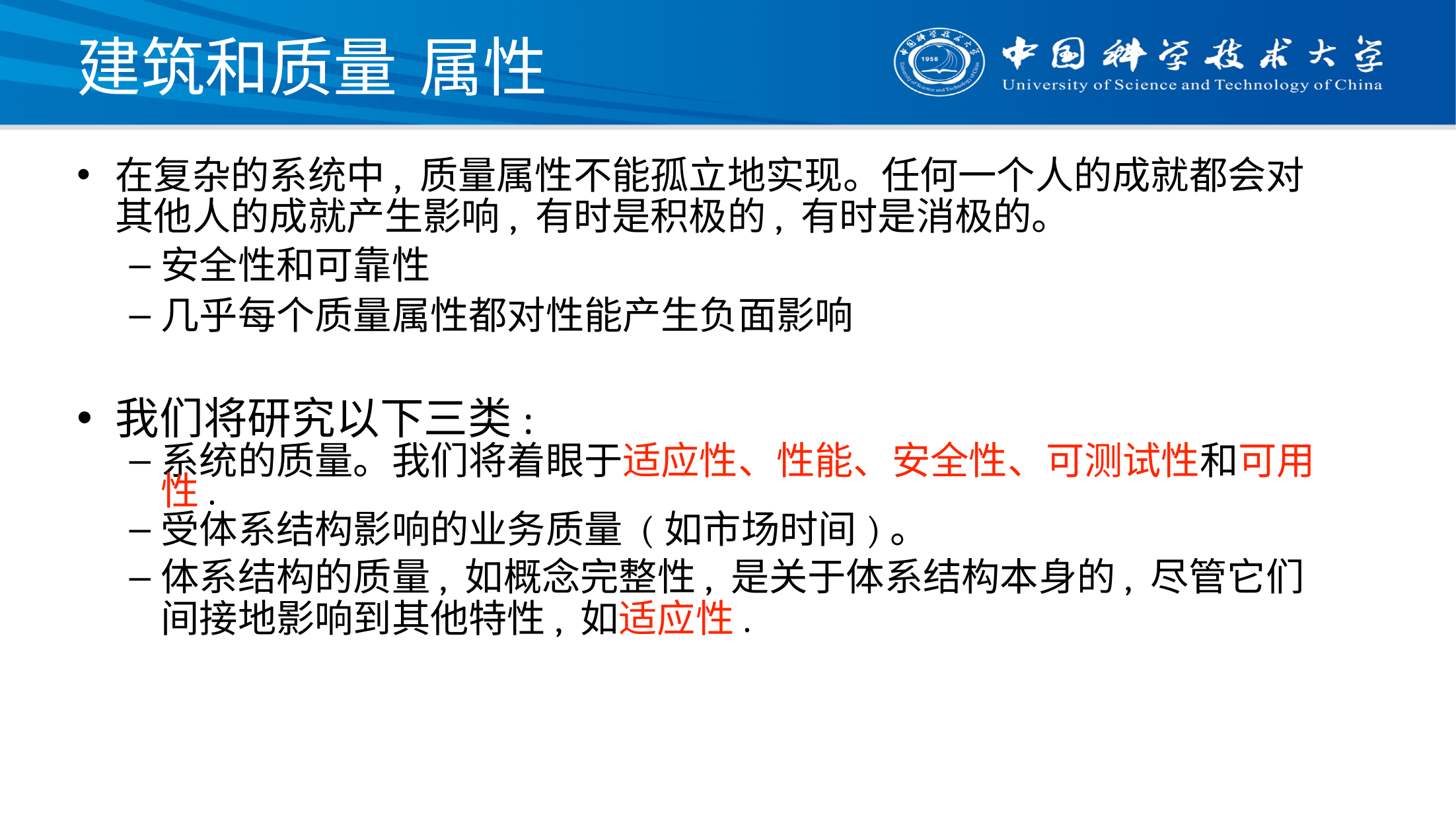

# 建筑和质量 属性
在复杂的系统中, 质量属性不能孤立地实现。任何一个人的成就都会对其他人的成就产生影响, 有时是积极的, 有时是消极的。
安全性和可靠性
几乎每个质量属性都对性能产生负面影响

我们将研究以下三类:
系统的质量。我们将着眼于适应性、性能、安全性、可测试性和可用 性.
受体系结构影响的业务质量 (如市场时间)。
体系结构的质量, 如概念完整性, 是关于体系结构本身的, 尽管它们间接地影响到其他特性, 如适应性.